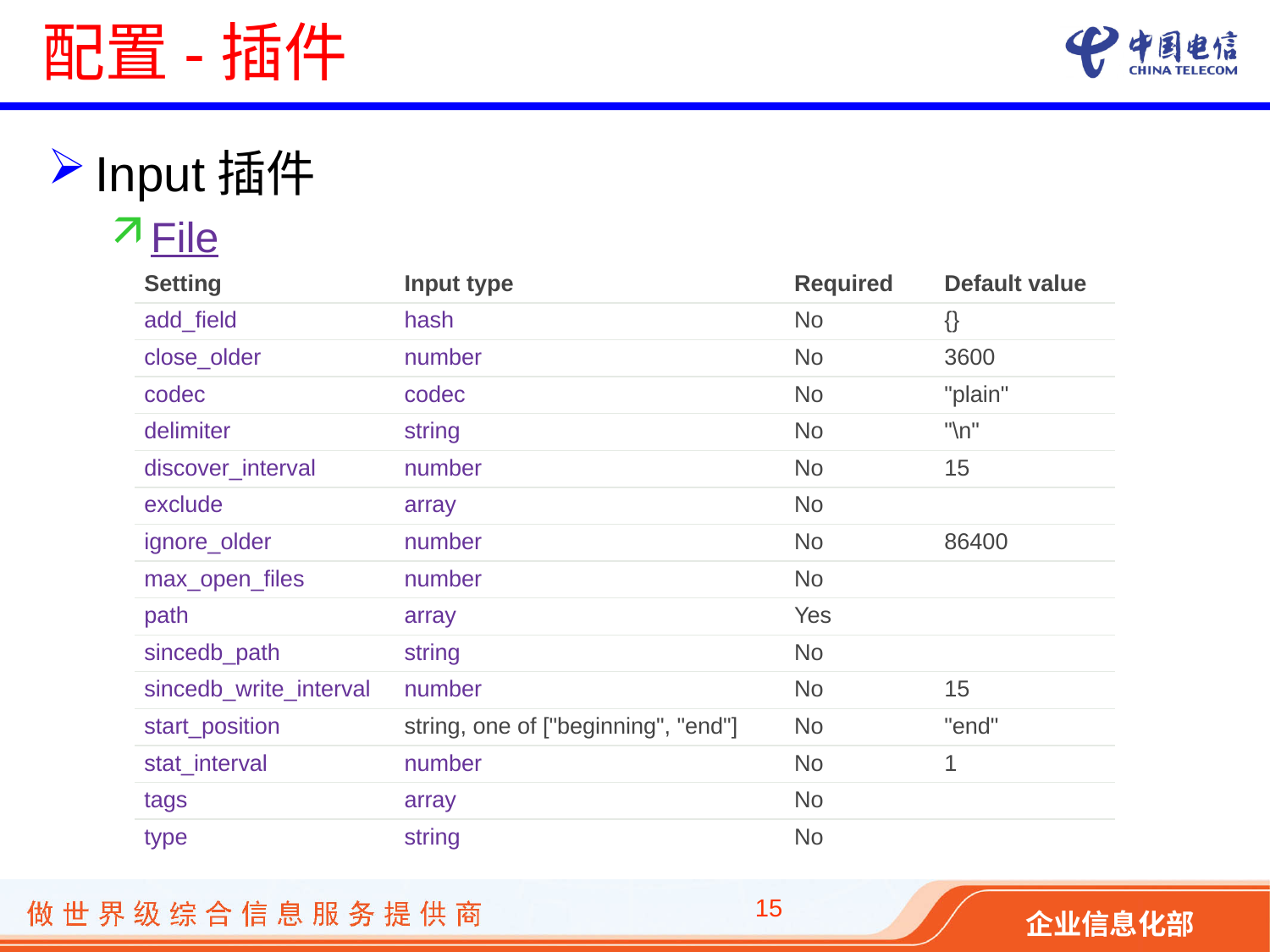

# 配置-插件
Input插件
File

| Setting | Input type | Required | Default value |
| --- | --- | --- | --- |
| add\_field | hash | No | {} |
| close\_older | number | No | 3600 |
| codec | codec | No | "plain" |
| delimiter | string | No | "\n" |
| discover\_interval | number | No | 15 |
| exclude | array | No |  |
| ignore\_older | number | No | 86400 |
| max\_open\_files | number | No |  |
| path | array | Yes |  |
| sincedb\_path | string | No |  |
| sincedb\_write\_interval | number | No | 15 |
| start\_position | string, one of ["beginning", "end"] | No | "end" |
| stat\_interval | number | No | 1 |
| tags | array | No |  |
| type | string | No |  |